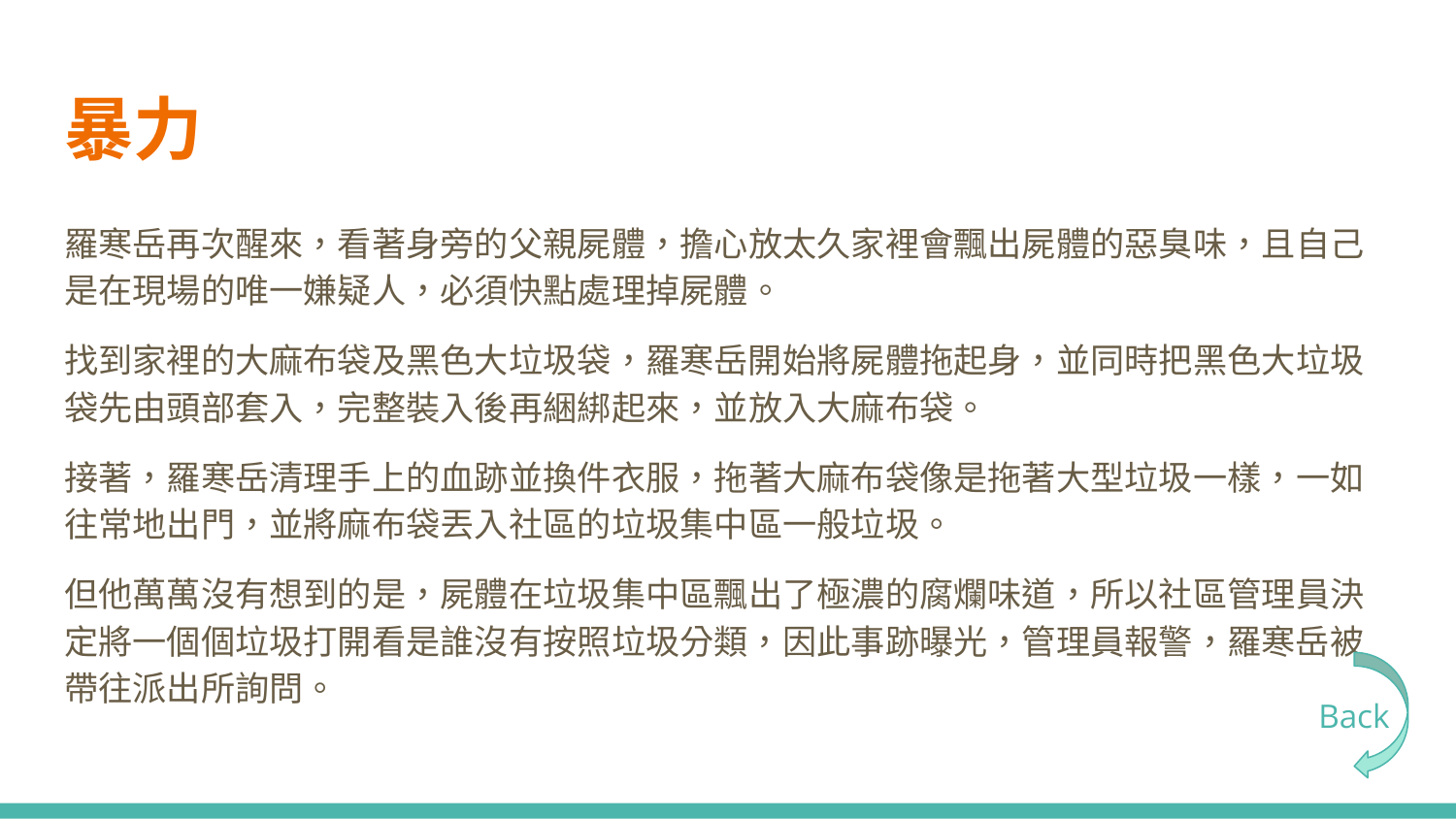

# 暴力
羅寒岳再次醒來，看著身旁的父親屍體，擔心放太久家裡會飄出屍體的惡臭味，且自己是在現場的唯一嫌疑人，必須快點處理掉屍體。
找到家裡的大麻布袋及黑色大垃圾袋，羅寒岳開始將屍體拖起身，並同時把黑色大垃圾袋先由頭部套入，完整裝入後再綑綁起來，並放入大麻布袋。
接著，羅寒岳清理手上的血跡並換件衣服，拖著大麻布袋像是拖著大型垃圾一樣，一如往常地出門，並將麻布袋丟入社區的垃圾集中區一般垃圾。
但他萬萬沒有想到的是，屍體在垃圾集中區飄出了極濃的腐爛味道，所以社區管理員決定將一個個垃圾打開看是誰沒有按照垃圾分類，因此事跡曝光，管理員報警，羅寒岳被帶往派出所詢問。

Back